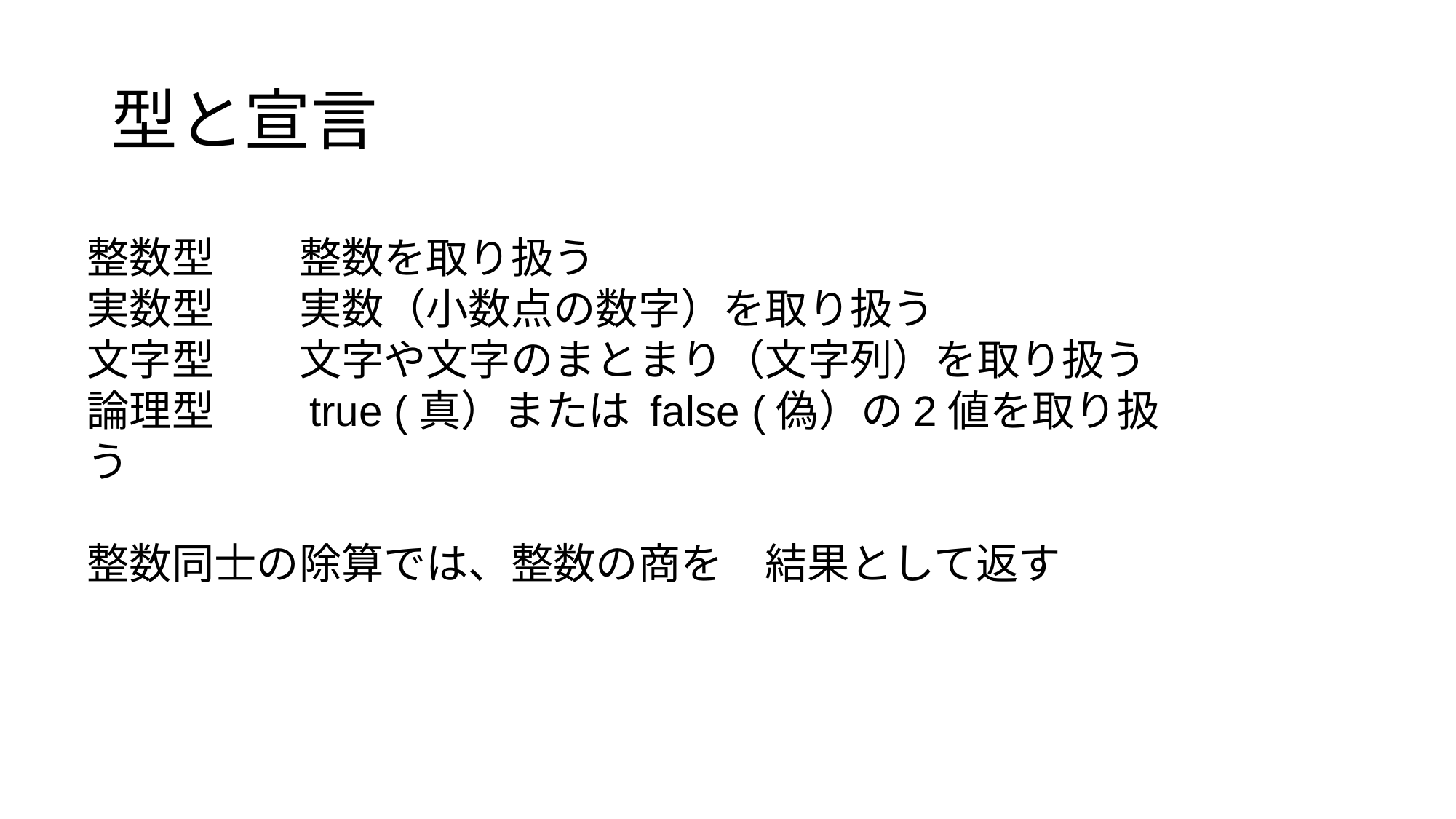

# 型と宣言
整数型　　整数を取り扱う
実数型　　実数（小数点の数字）を取り扱う
文字型　　文字や文字のまとまり（文字列）を取り扱う
論理型　　true (真）または false (偽）の2値を取り扱う

整数同士の除算では、整数の商を　結果として返す